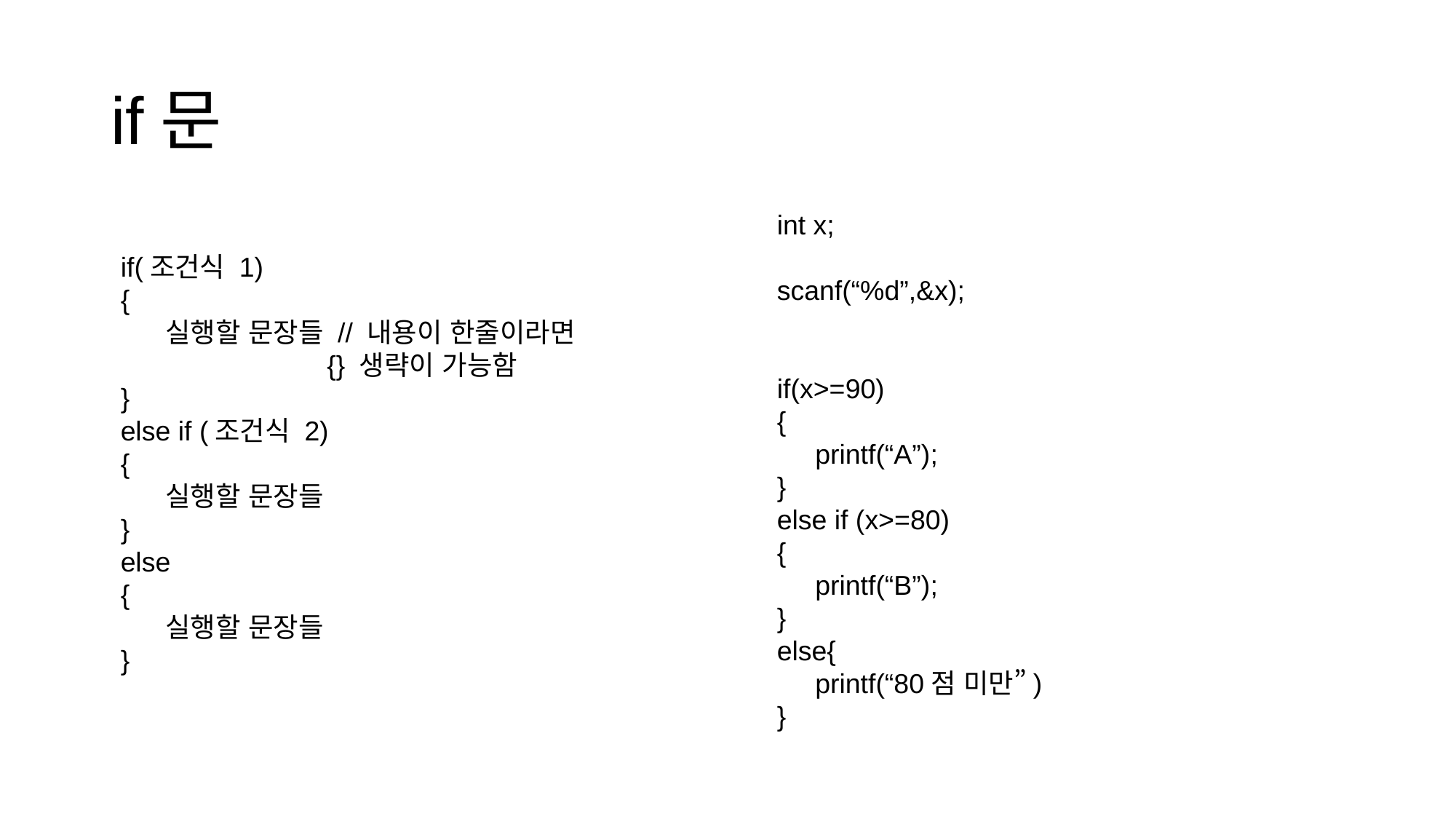

# if문

if(조건식 1)
{
     실행할 문장들 // 내용이 한줄이라면
                           {} 생략이 가능함
}
else if (조건식 2)
{
     실행할 문장들
}
else
{
     실행할 문장들
}
int x;

scanf(“%d”,&x);

if(x>=90)
{
     printf(“A”);
}
else if (x>=80)
{
     printf(“B”);
}
else{
     printf(“80점 미만”)
}